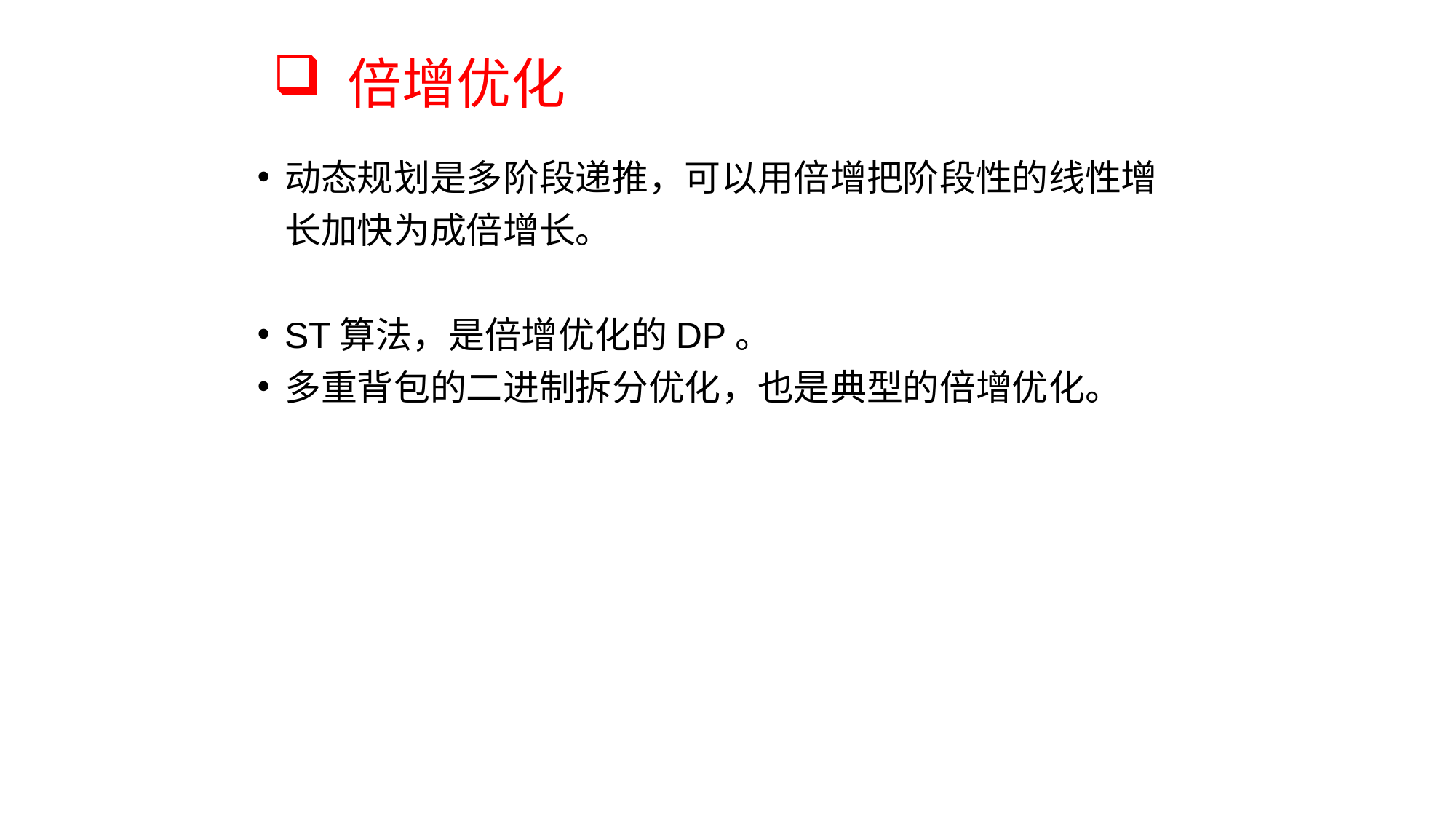

# 倍增优化
动态规划是多阶段递推，可以用倍增把阶段性的线性增长加快为成倍增长。

ST算法，是倍增优化的DP。
多重背包的二进制拆分优化，也是典型的倍增优化。